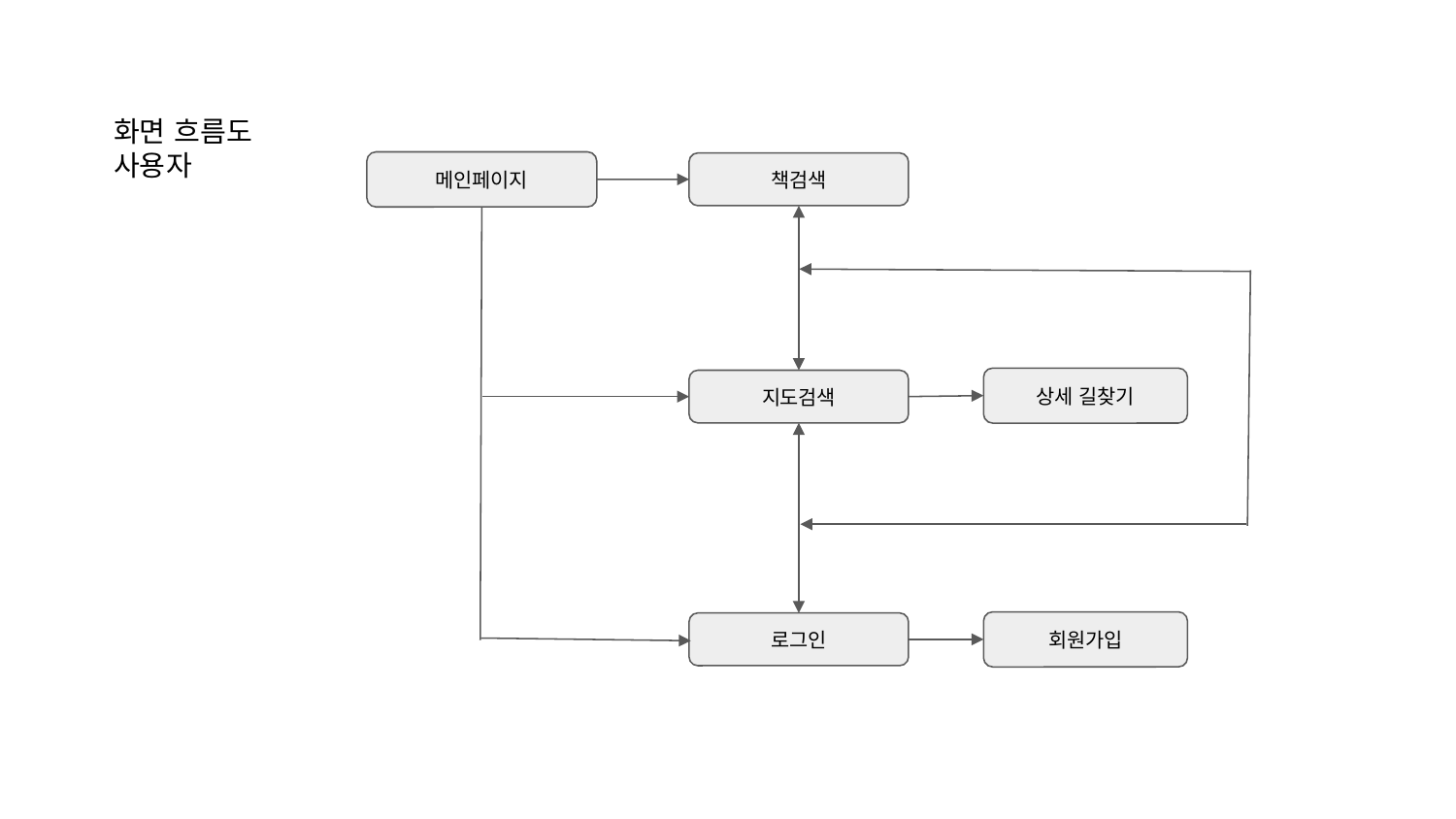

화면 흐름도
사용자
메인페이지
책검색
상세 길찾기
지도검색
회원가입
로그인